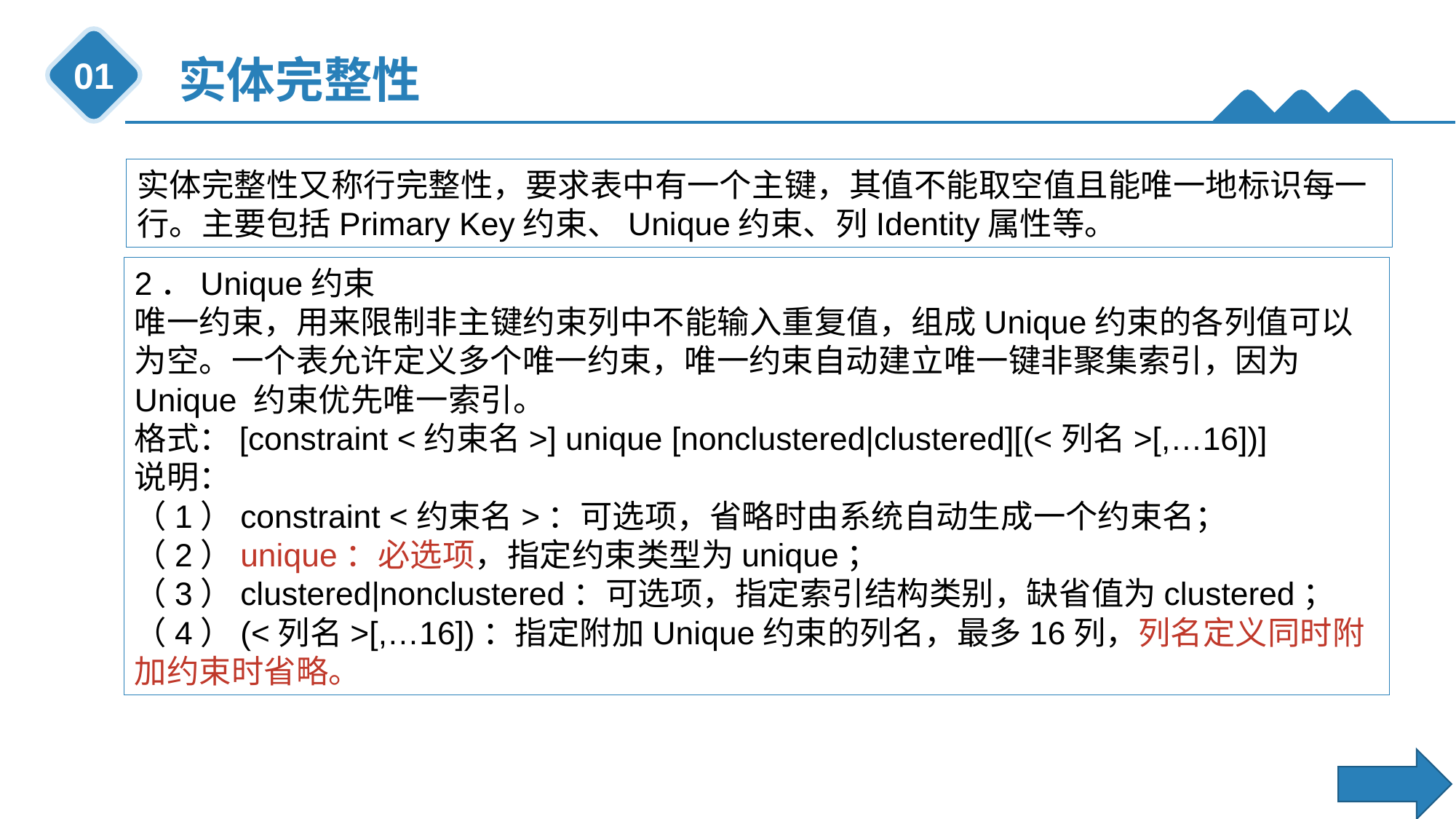

实体完整性
01

实体完整性又称行完整性，要求表中有一个主键，其值不能取空值且能唯一地标识每一行。主要包括Primary Key约束、Unique约束、列Identity属性等。
2．Unique约束
唯一约束，用来限制非主键约束列中不能输入重复值，组成Unique约束的各列值可以为空。一个表允许定义多个唯一约束，唯一约束自动建立唯一键非聚集索引，因为Unique 约束优先唯一索引。
格式：[constraint <约束名>] unique [nonclustered|clustered][(<列名>[,…16])]
说明：
（1）constraint <约束名>：可选项，省略时由系统自动生成一个约束名；
（2）unique：必选项，指定约束类型为unique；
（3）clustered|nonclustered：可选项，指定索引结构类别，缺省值为clustered；
（4）(<列名>[,…16])：指定附加Unique约束的列名，最多16列，列名定义同时附加约束时省略。